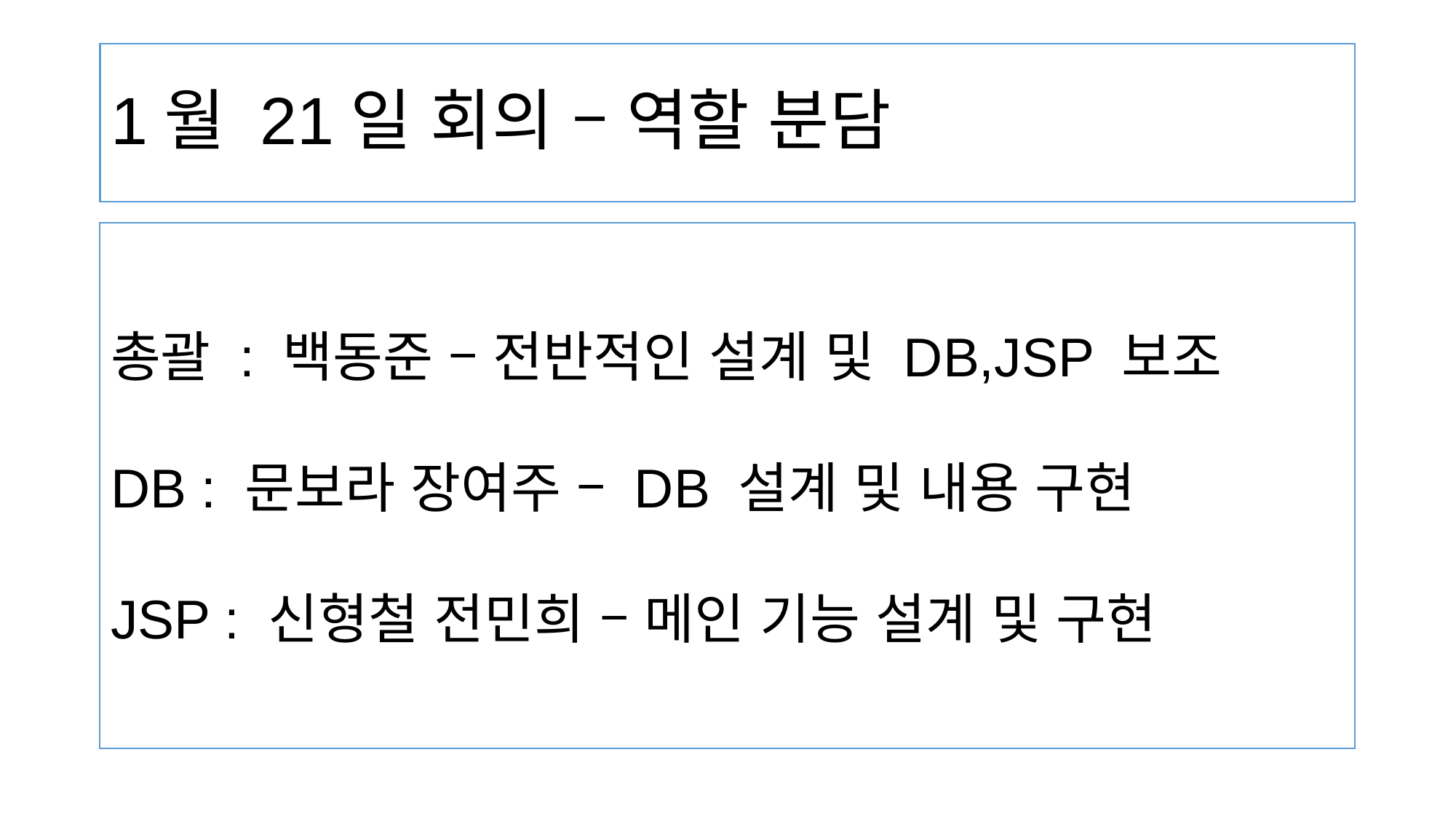

# 1월 21일 회의 – 역할 분담
총괄 : 백동준 – 전반적인 설계 및 DB,JSP 보조

DB : 문보라 장여주 – DB 설계 및 내용 구현

JSP : 신형철 전민희 – 메인 기능 설계 및 구현